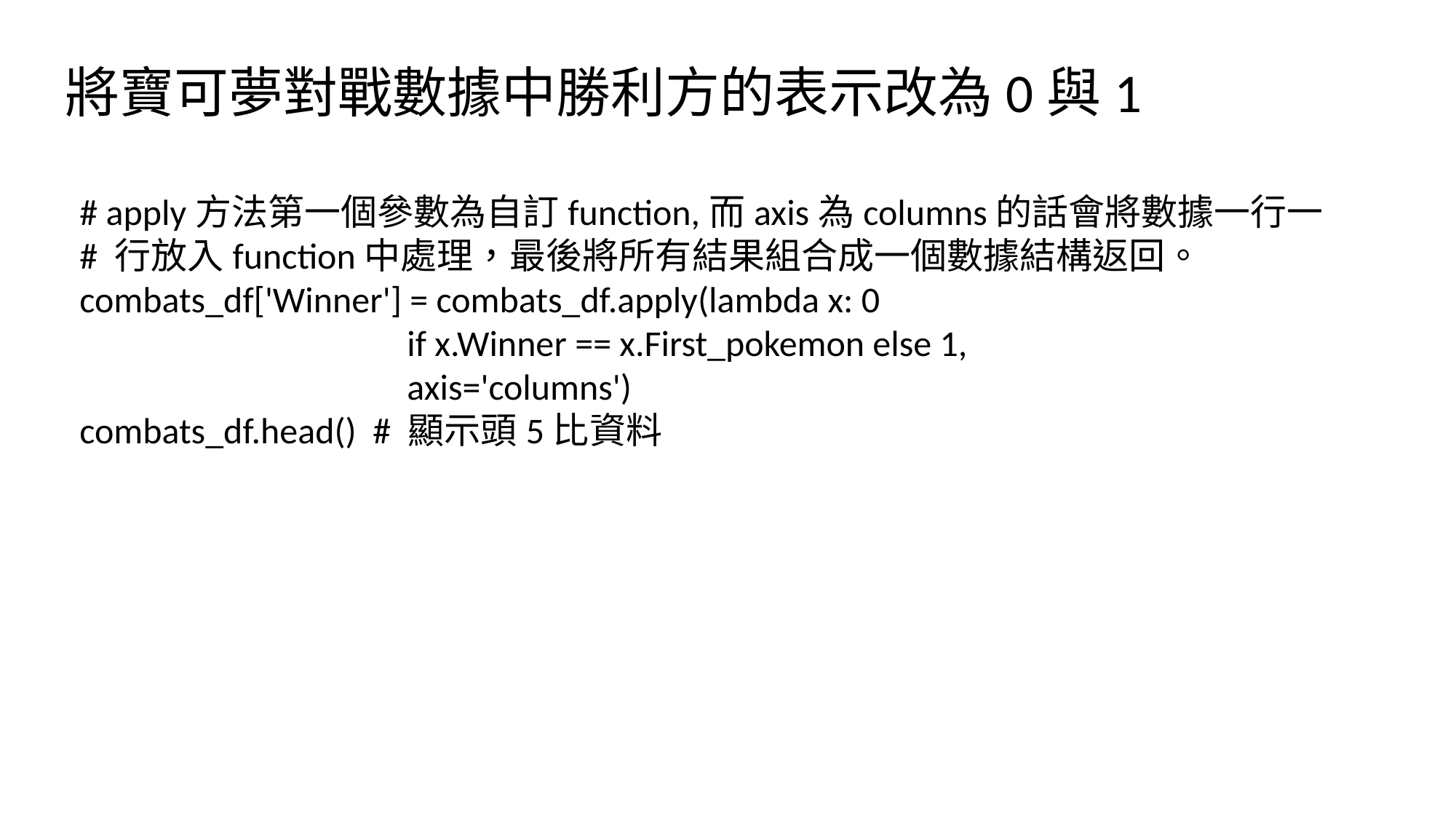

將寶可夢對戰數據中勝利方的表示改為0與1
# apply方法第一個參數為自訂function,而axis為columns的話會將數據一行一
# 行放入function中處理，最後將所有結果組合成一個數據結構返回。
combats_df['Winner'] = combats_df.apply(lambda x: 0
                                        if x.Winner == x.First_pokemon else 1,
                                        axis='columns')
combats_df.head()  # 顯示頭5比資料